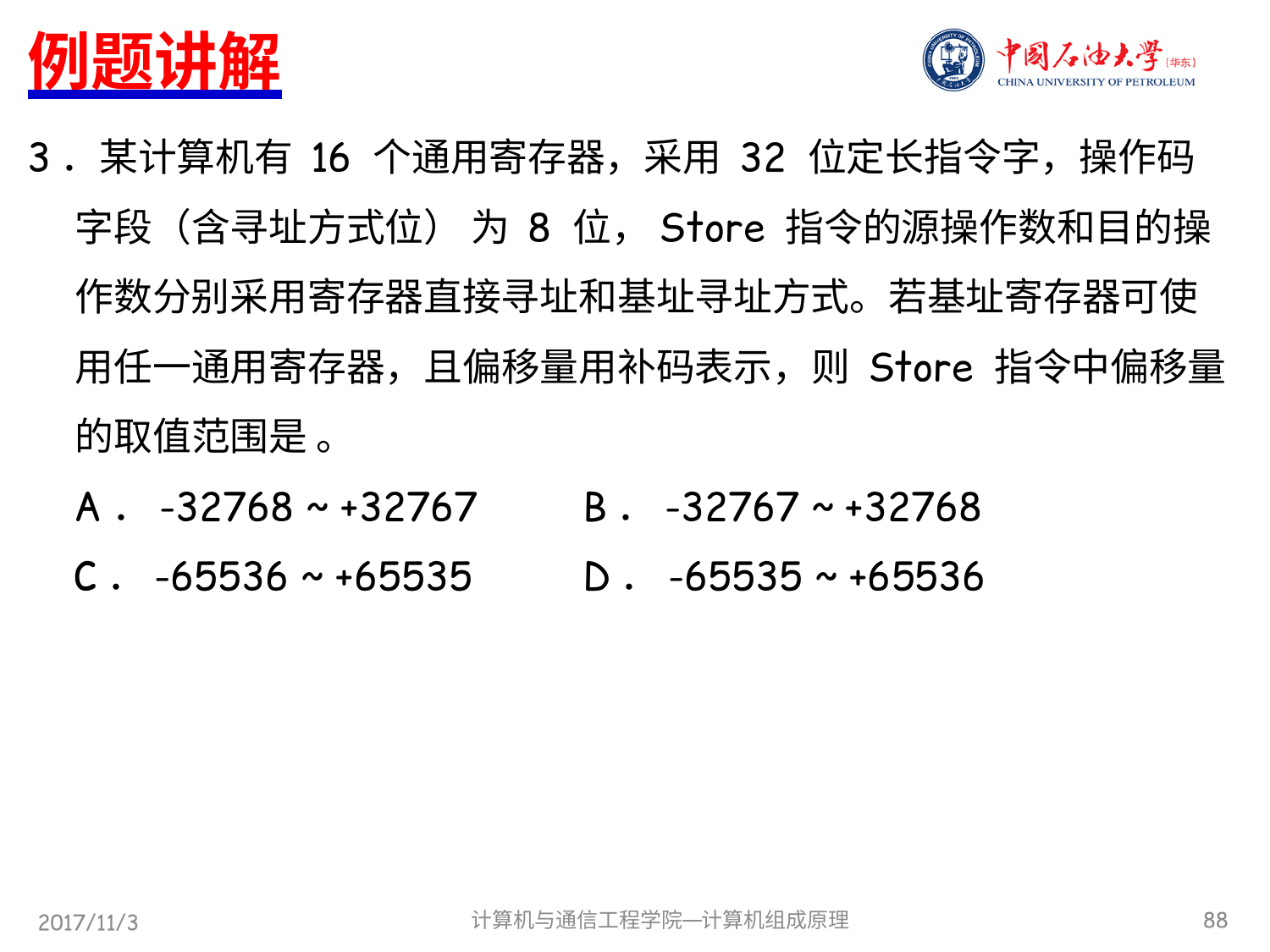

# 例题讲解
3．某计算机有 16 个通用寄存器，采用 32 位定长指令字，操作码字段（含寻址方式位） 为 8 位，Store 指令的源操作数和目的操作数分别采用寄存器直接寻址和基址寻址方式。若基址寄存器可使用任一通用寄存器，且偏移量用补码表示，则 Store 指令中偏移量的取值范围是 。
    A．-32768 ~ +32767	B．-32767 ~ +32768
    C．-65536 ~ +65535	D．-65535 ~ +65536
计算机与通信工程学院—计算机组成原理
88
2017/11/3